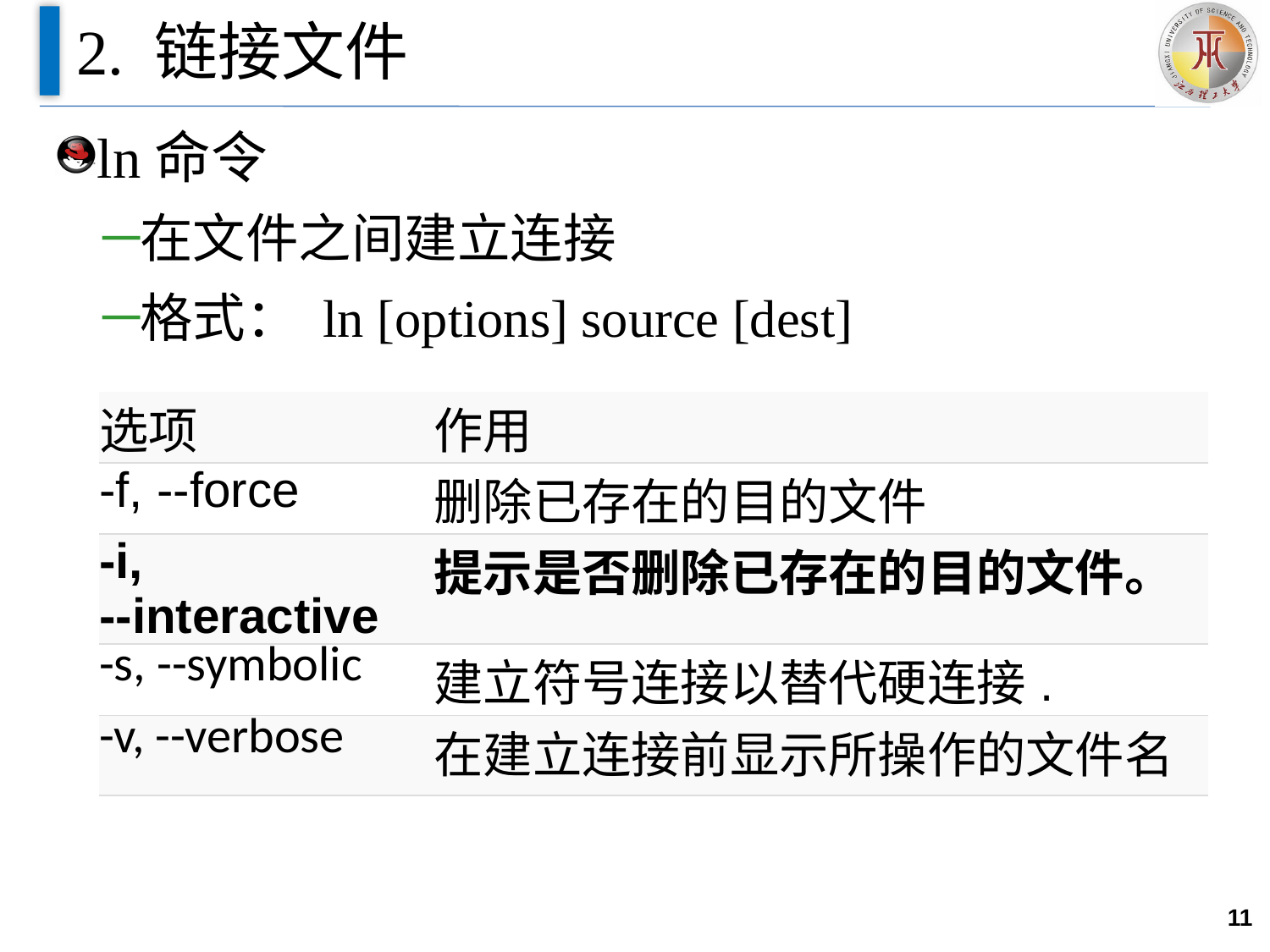

# 2. 链接文件
ln命令
在文件之间建立连接
格式： ln [options] source [dest]
| 选项 | 作用 |
| --- | --- |
| -f, --force | 删除已存在的目的文件 |
| -i, --interactive | 提示是否删除已存在的目的文件。 |
| -s, --symbolic | 建立符号连接以替代硬连接. |
| -v, --verbose | 在建立连接前显示所操作的文件名 |
11